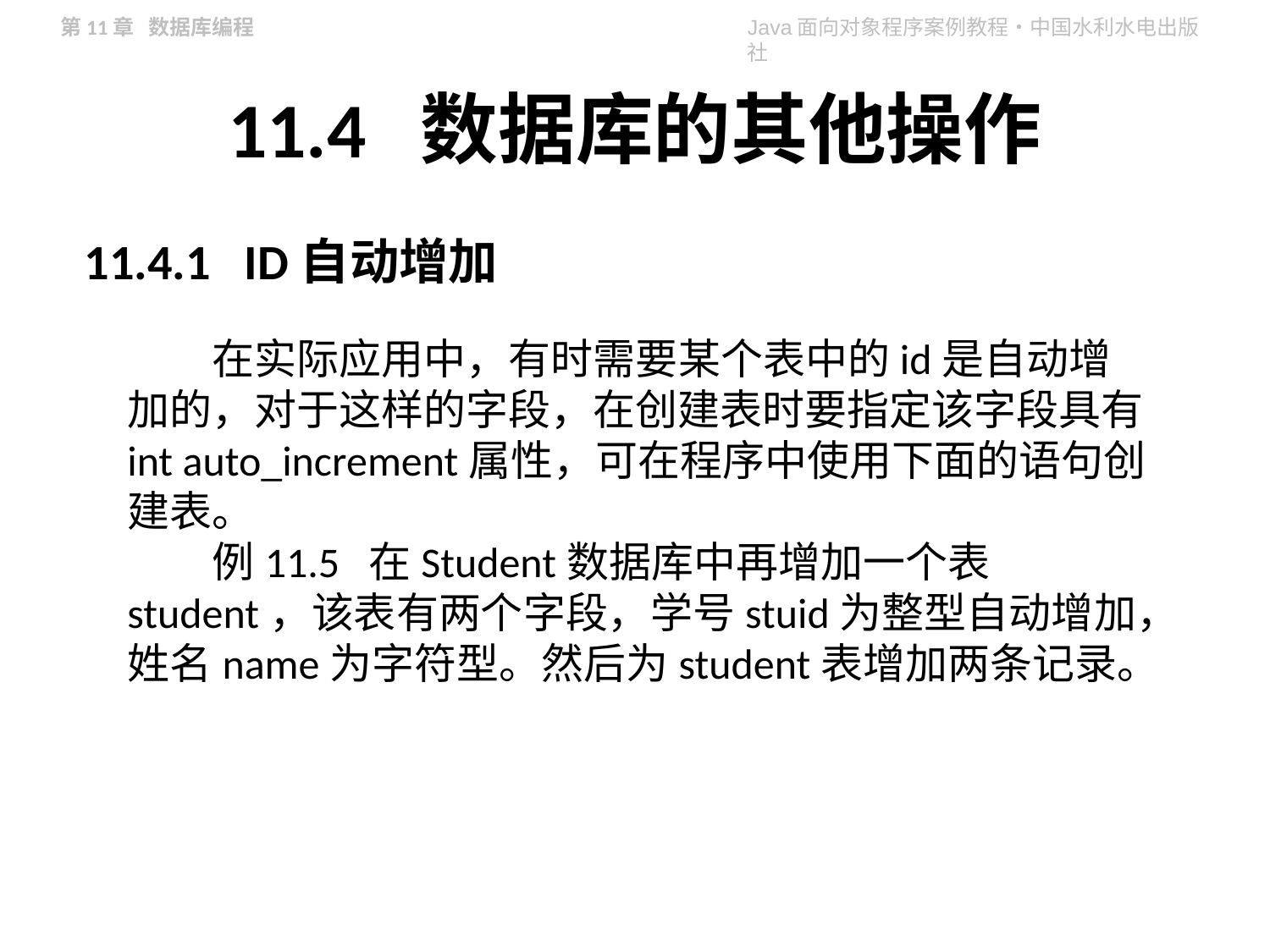

# 11.4  数据库的其他操作
11.4.1   ID自动增加
在实际应用中，有时需要某个表中的id是自动增加的，对于这样的字段，在创建表时要指定该字段具有int auto_increment属性，可在程序中使用下面的语句创建表。
例11.5  在Student数据库中再增加一个表student，该表有两个字段，学号stuid为整型自动增加，姓名name为字符型。然后为student表增加两条记录。